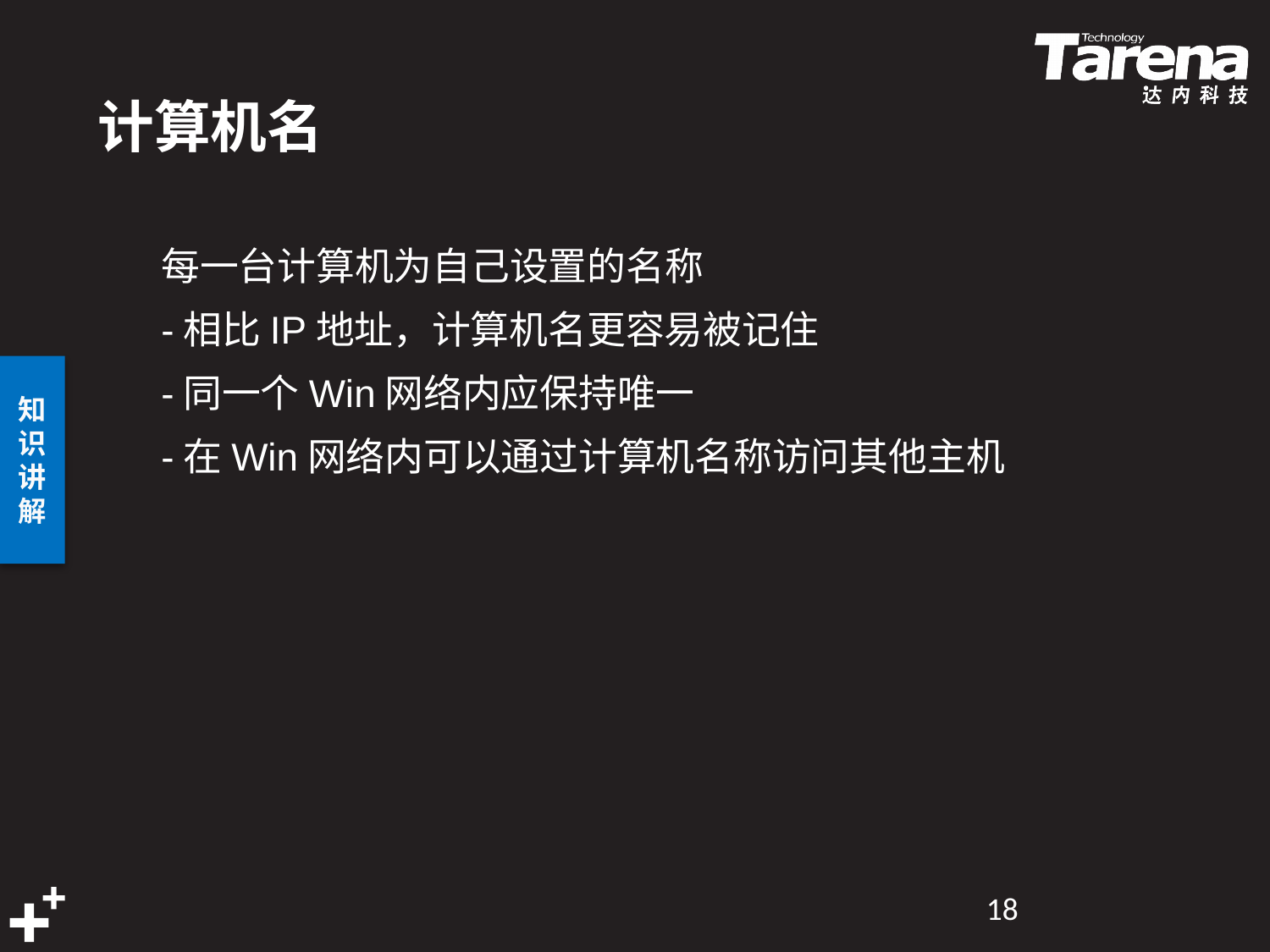

# 计算机名
每一台计算机为自己设置的名称
-相比IP地址，计算机名更容易被记住
-同一个Win网络内应保持唯一
-在Win网络内可以通过计算机名称访问其他主机
18